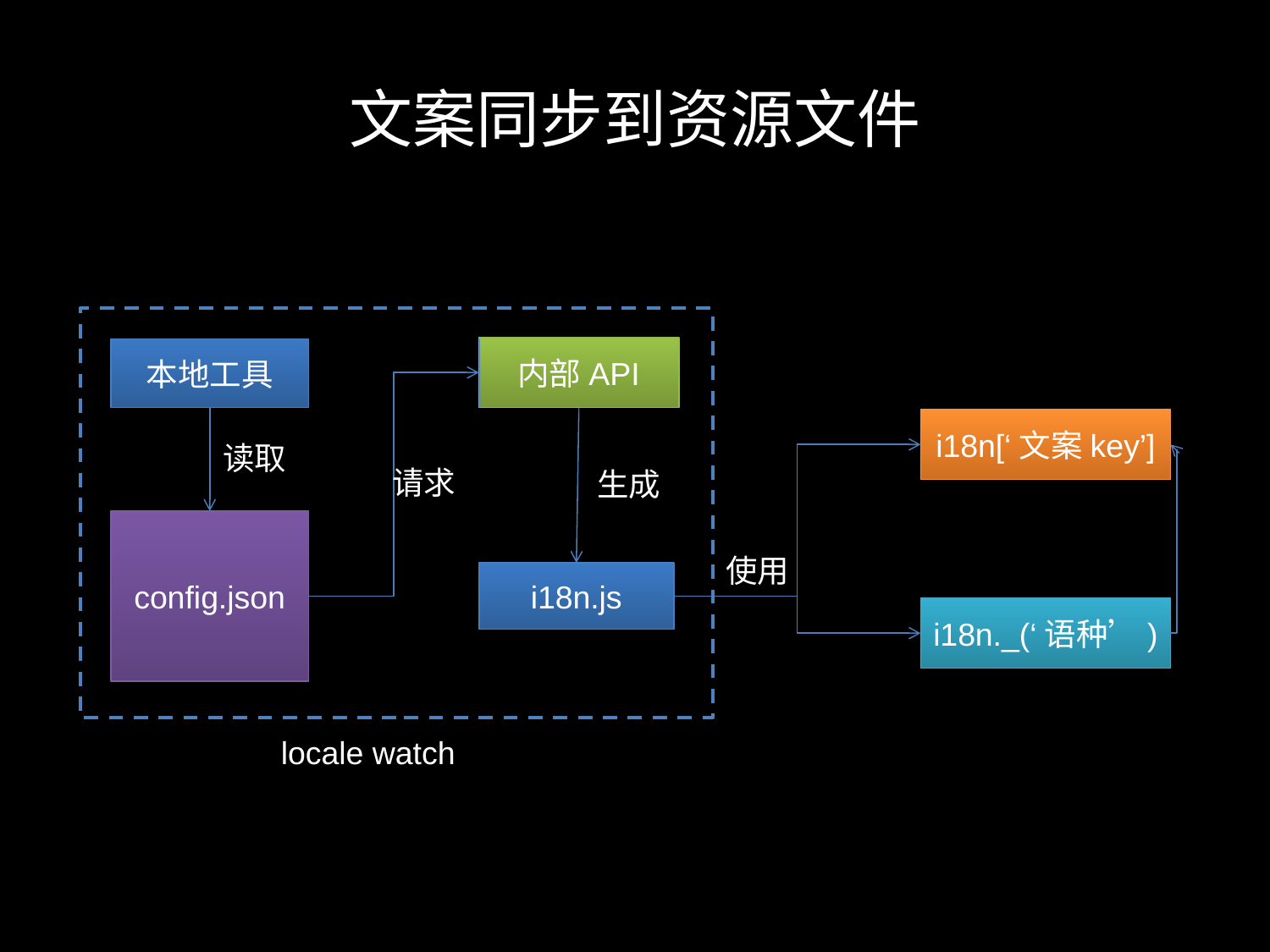

# 文案同步到资源文件

内部API
本地工具
i18n[‘文案key’]
读取
请求
生成
config.json
使用
i18n.js
i18n._(‘语种’)
locale watch